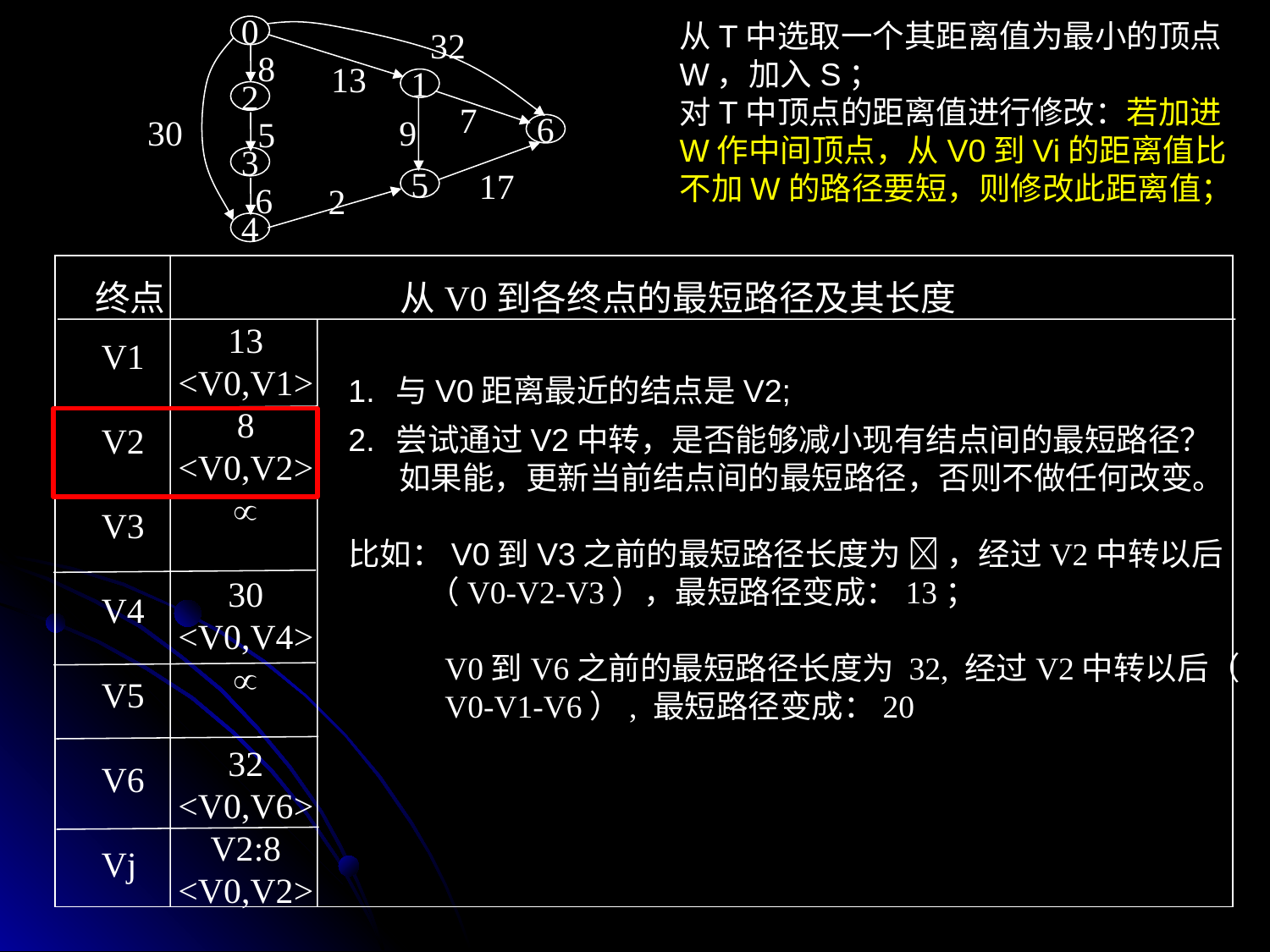

从T中选取一个其距离值为最小的顶点W，加入S；
对T中顶点的距离值进行修改：若加进W作中间顶点，从V0到Vi的距离值比不加W的路径要短，则修改此距离值；
0

1
2

6

3
5

4
32
8
13
7
30
9
5
17
6
2

终点                              从V0到各终点的最短路径及其长度

V1

V2

V3

V4

V5

V6

Vj
13
<V0,V1>
8
<V0,V2>
∝

30
<V0,V4>
∝

32
<V0,V6>
V2:8
<V0,V2>
与V0距离最近的结点是V2;
尝试通过V2中转，是否能够减小现有结点间的最短路径？
      如果能，更新当前结点间的最短路径，否则不做任何改变。

比如：V0到V3之前的最短路径长度为 ∝ ，经过V2中转以后
          （V0-V2-V3），最短路径变成：13；

            V0到V6之前的最短路径长度为 32, 经过V2中转以后（
            V0-V1-V6）, 最短路径变成：20